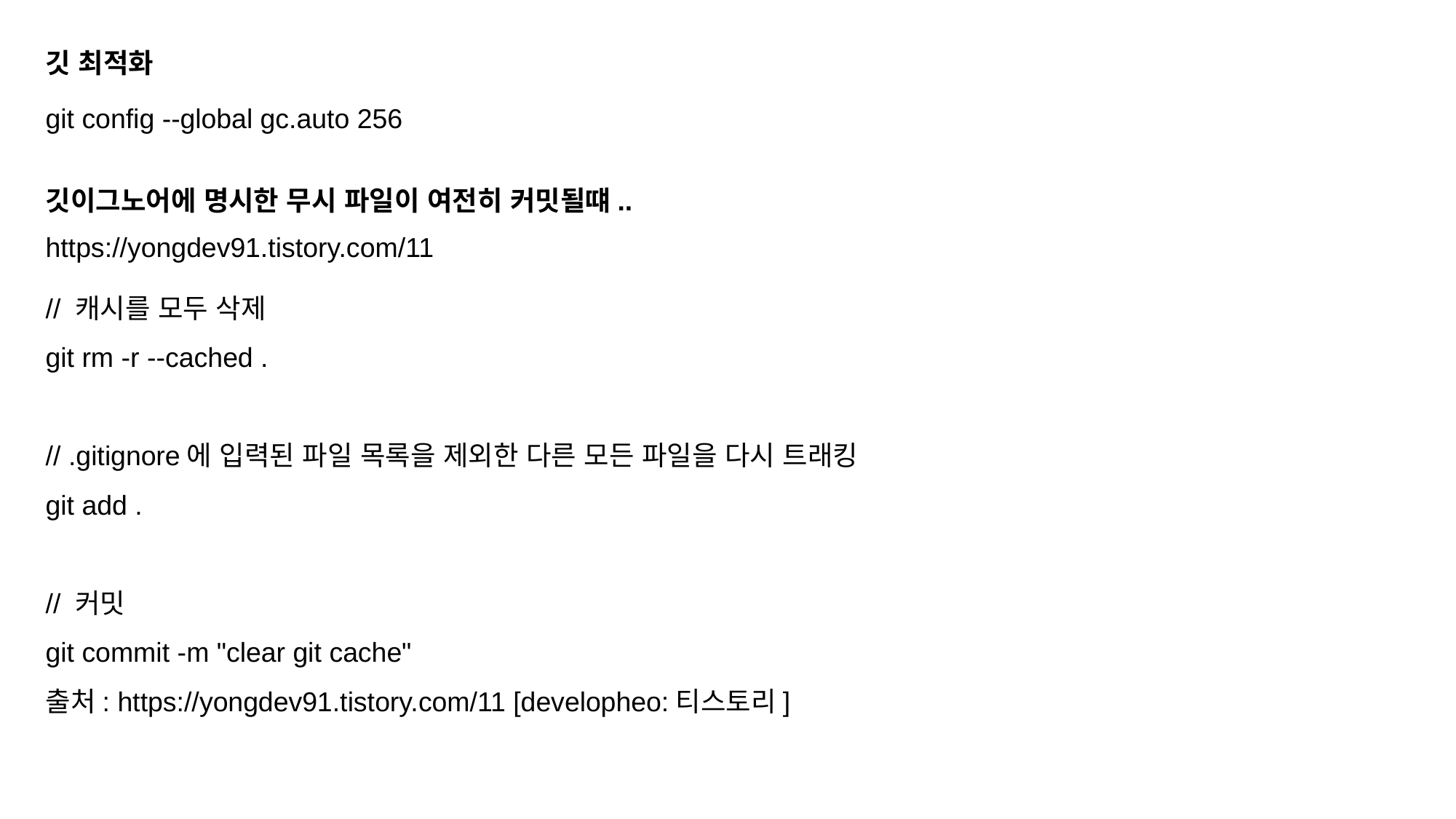

깃 최적화
git config --global gc.auto 256
깃이그노어에 명시한 무시 파일이 여전히 커밋될떄..
https://yongdev91.tistory.com/11
// 캐시를 모두 삭제
git rm -r --cached .

// .gitignore에 입력된 파일 목록을 제외한 다른 모든 파일을 다시 트래킹
git add .

// 커밋
git commit -m "clear git cache"
출처: https://yongdev91.tistory.com/11 [developheo:티스토리]